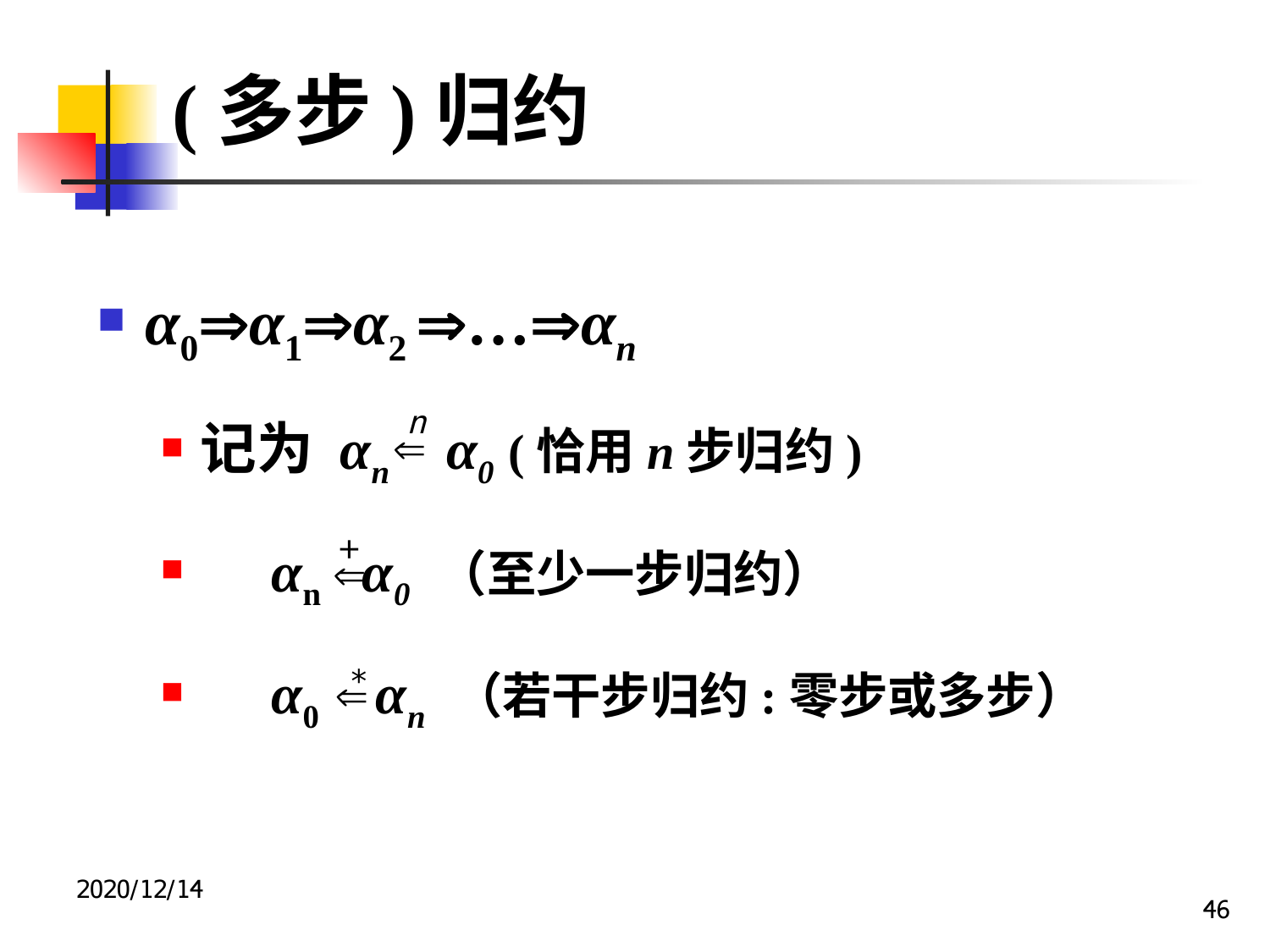

(多步)归约
α0⇒α1⇒α2 ⇒…⇒αn
记为 αn    α0 (恰用n步归约)
     αn     α0 （至少一步归约）
     α0    αn （若干步归约:零步或多步）
n
⇐

+
⇐
*
⇐
46
2020/12/14